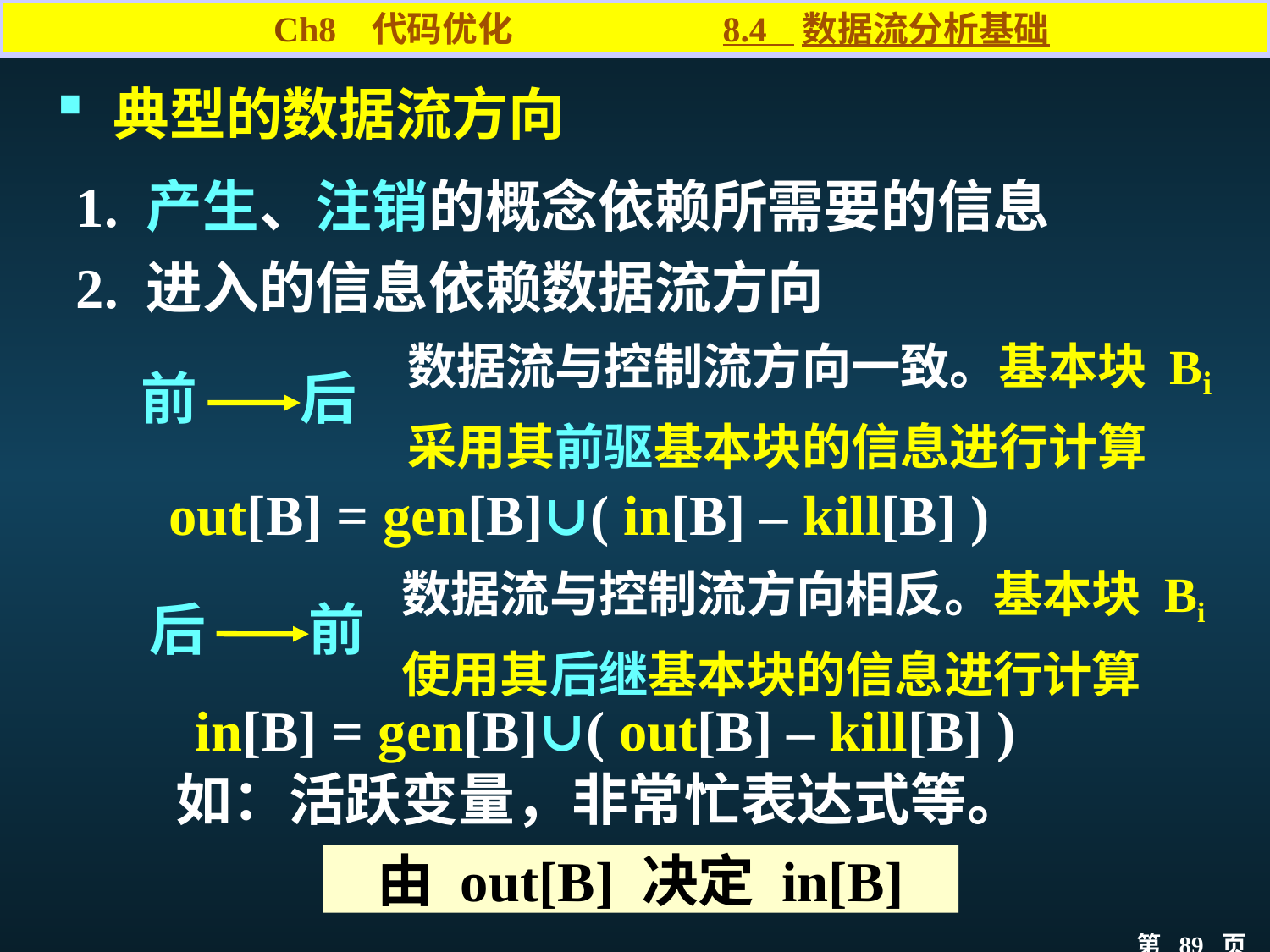

Ch8   代码优化                         8.4   数据流分析基础
 典型的数据流方向
1. 产生、注销的概念依赖所需要的信息
2. 进入的信息依赖数据流方向
数据流与控制流方向一致。基本块 Bi 采用其前驱基本块的信息进行计算
前        后

out[B] = gen[B]∪( in[B] – kill[B] )
数据流与控制流方向相反。基本块 Bi 使用其后继基本块的信息进行计算
后        前

in[B] = gen[B]∪( out[B] – kill[B] )
如：活跃变量，非常忙表达式等。
由 out[B] 决定 in[B]